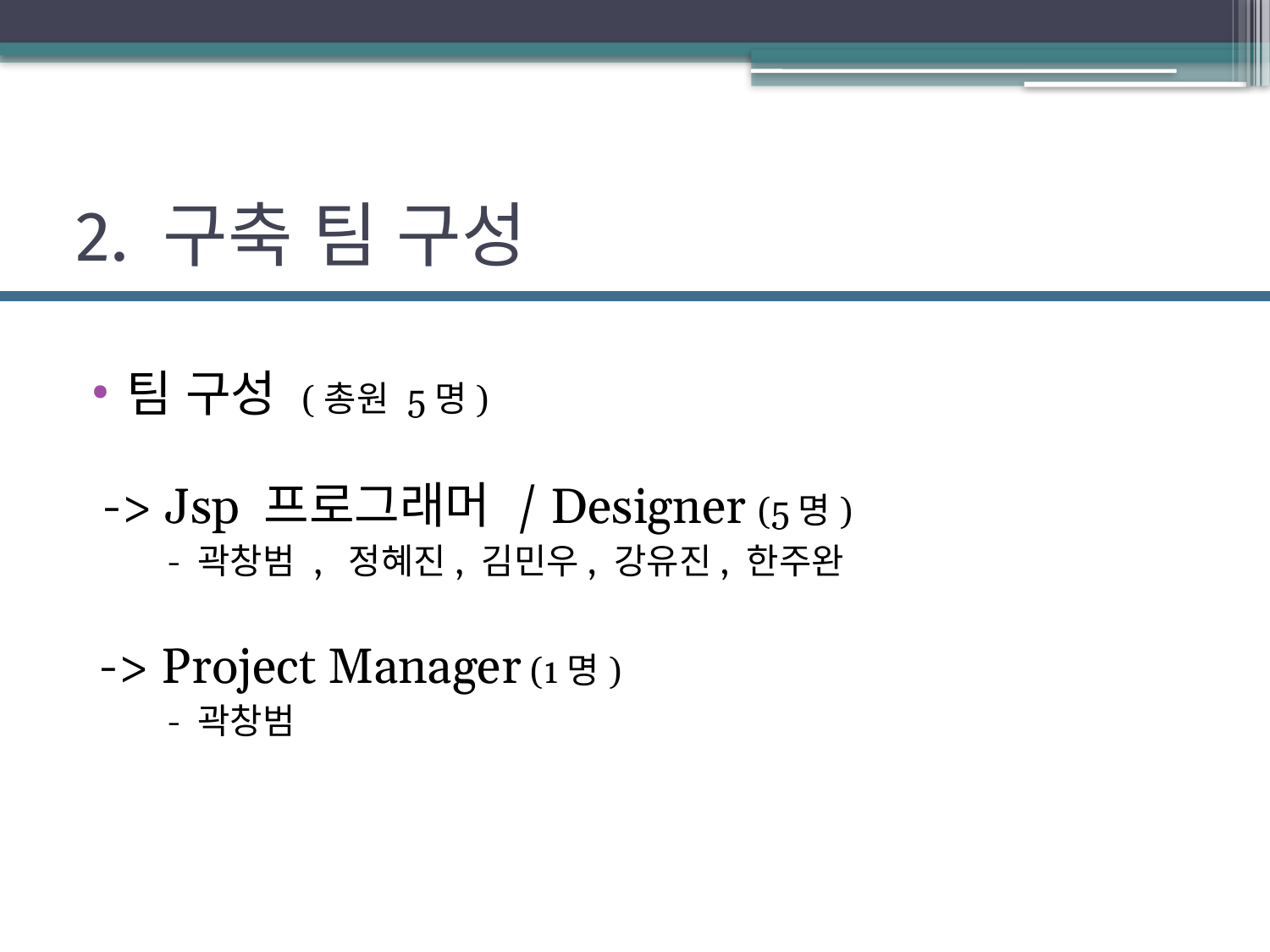

# 2. 구축 팀 구성
팀 구성 (총원 5명)

 -> Jsp 프로그래머 / Designer (5명)
         - 곽창범 ,  정혜진, 김민우, 강유진, 한주완

 -> Project Manager (1명)
         - 곽창범